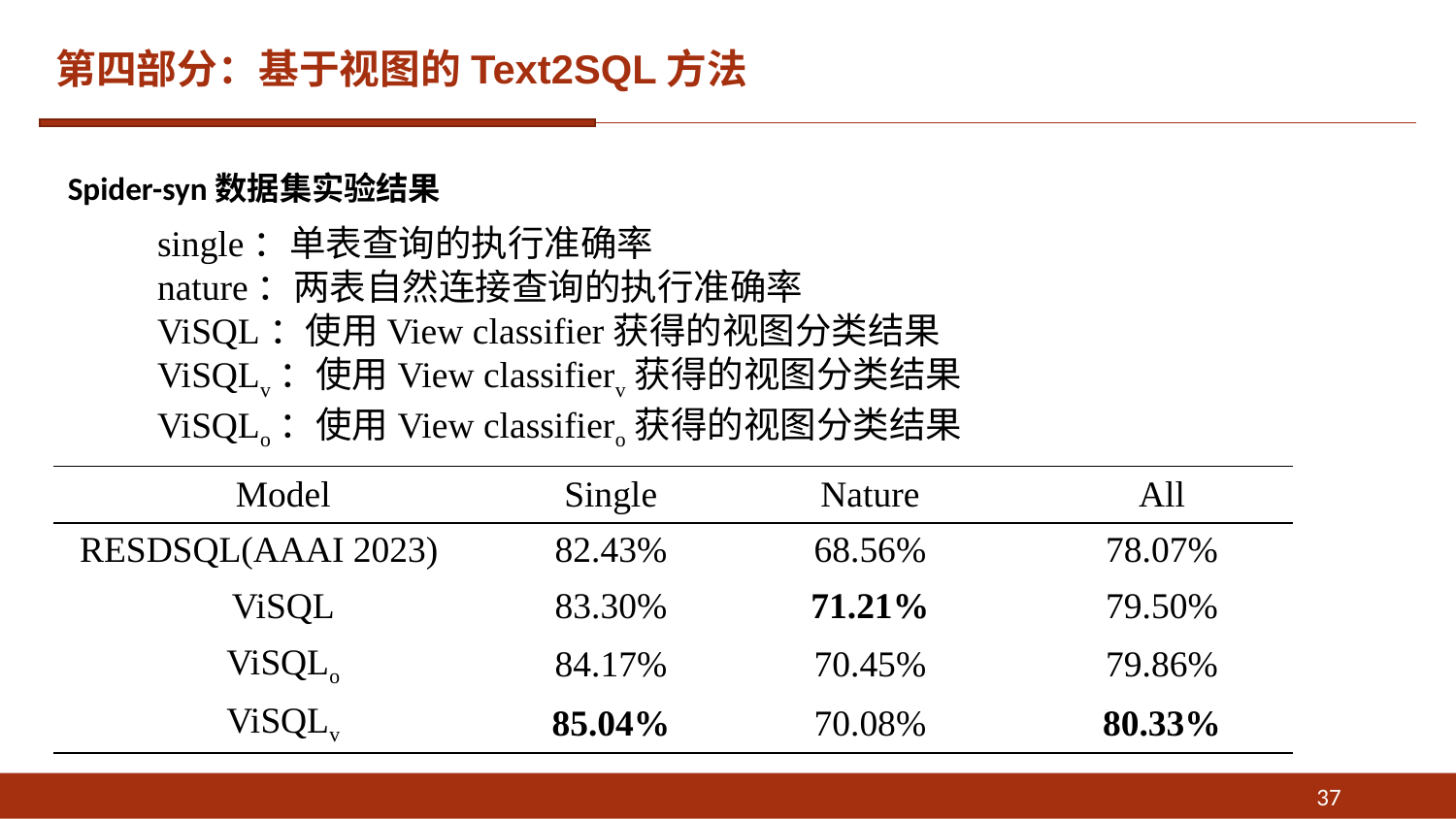

# 第四部分：基于视图的Text2SQL方法
Spider-syn数据集实验结果
single：单表查询的执行准确率
nature：两表自然连接查询的执行准确率
ViSQL：使用View classifier获得的视图分类结果
ViSQLv：使用View classifierv获得的视图分类结果
ViSQLo：使用View classifiero获得的视图分类结果
| Model | Single | Nature | All |
| --- | --- | --- | --- |
| RESDSQL(AAAI 2023) | 82.43% | 68.56% | 78.07% |
| ViSQL | 83.30% | 71.21% | 79.50% |
| ViSQLo | 84.17% | 70.45% | 79.86% |
| ViSQLv | 85.04% | 70.08% | 80.33% |
37